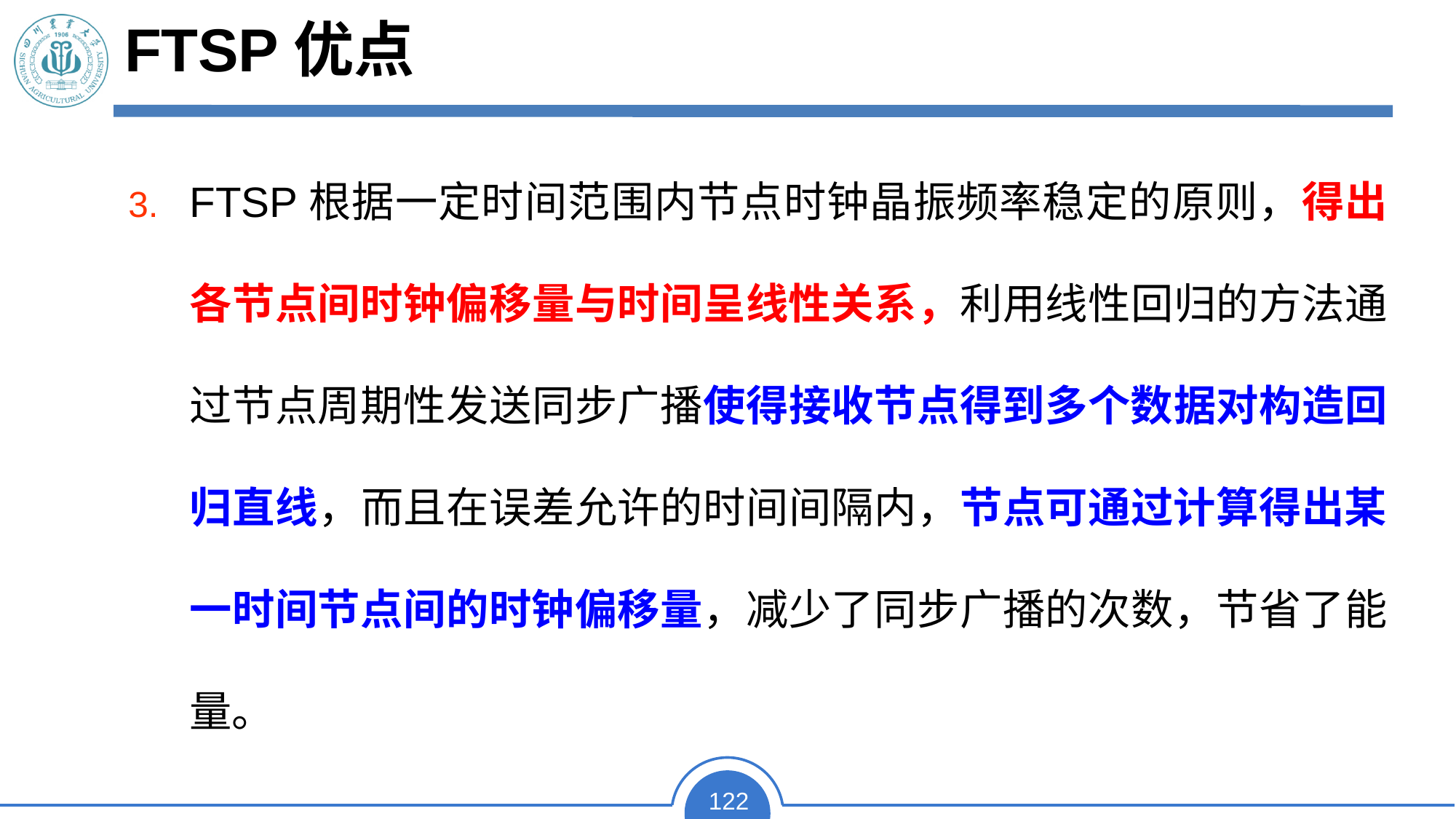

# FTSP优点
FTSP根据一定时间范围内节点时钟晶振频率稳定的原则，得出各节点间时钟偏移量与时间呈线性关系，利用线性回归的方法通过节点周期性发送同步广播使得接收节点得到多个数据对构造回归直线，而且在误差允许的时间间隔内，节点可通过计算得出某一时间节点间的时钟偏移量，减少了同步广播的次数，节省了能量。